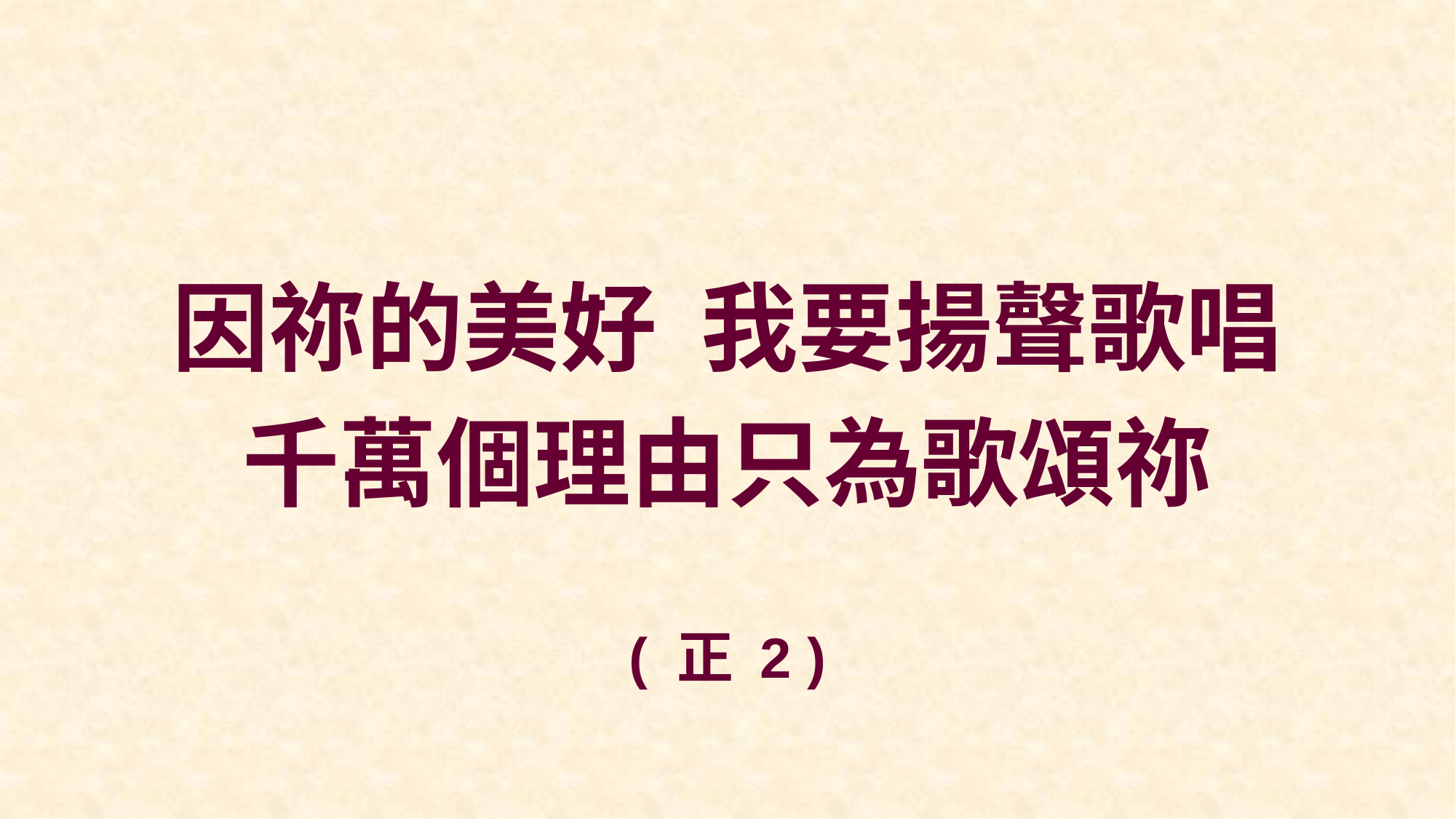

因祢的美好  我要揚聲歌唱
千萬個理由只為歌頌祢
( 正 2 )